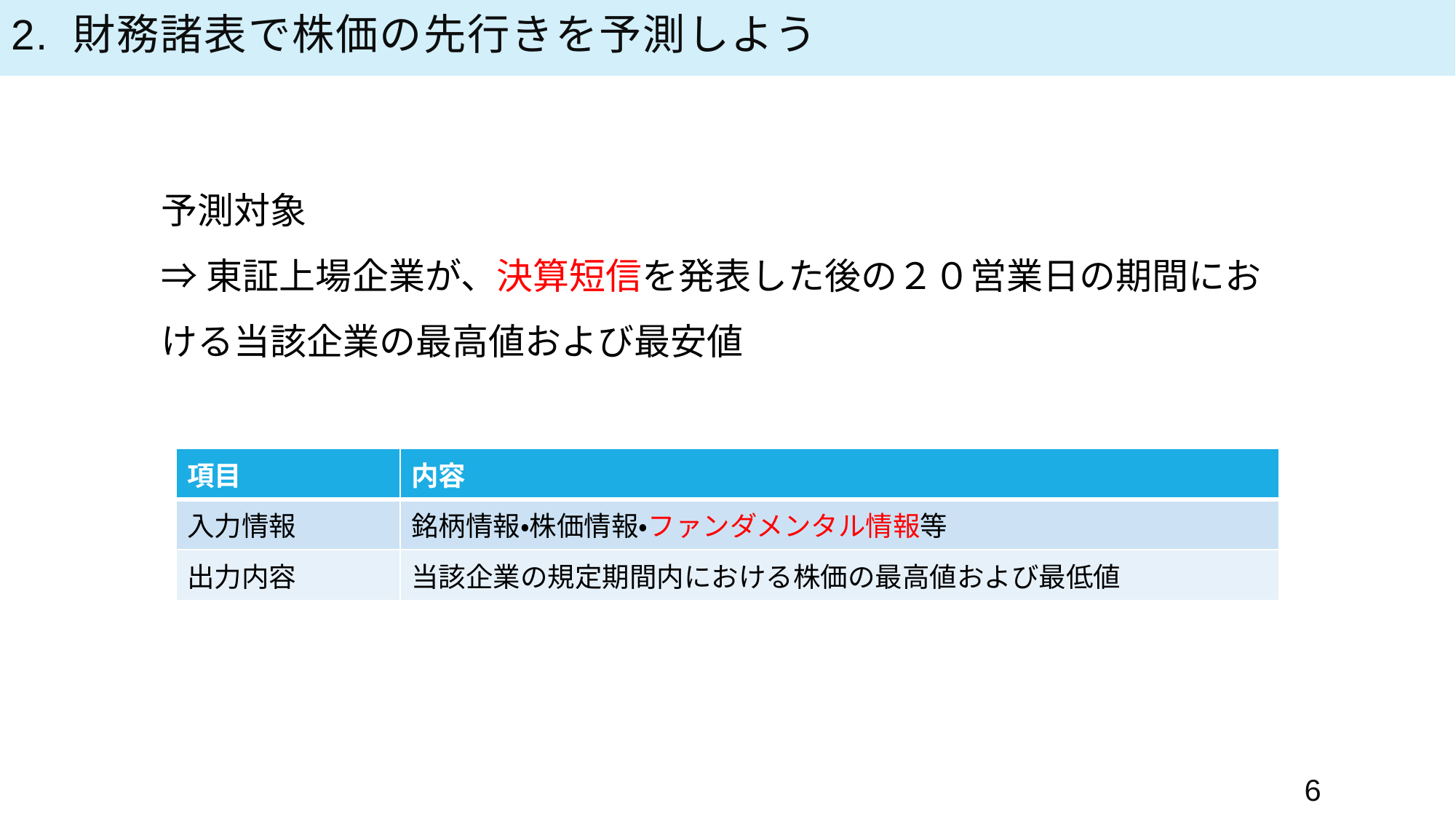

2. 財務諸表で株価の先行きを予測しよう
予測対象
⇒東証上場企業が、決算短信を発表した後の２０営業日の期間における当該企業の最高値および最安値
| 項目 | 内容 |
| --- | --- |
| 入力情報 | 銘柄情報・株価情報・ファンダメンタル情報等 |
| 出力内容 | 当該企業の規定期間内における株価の最高値および最低値 |
6